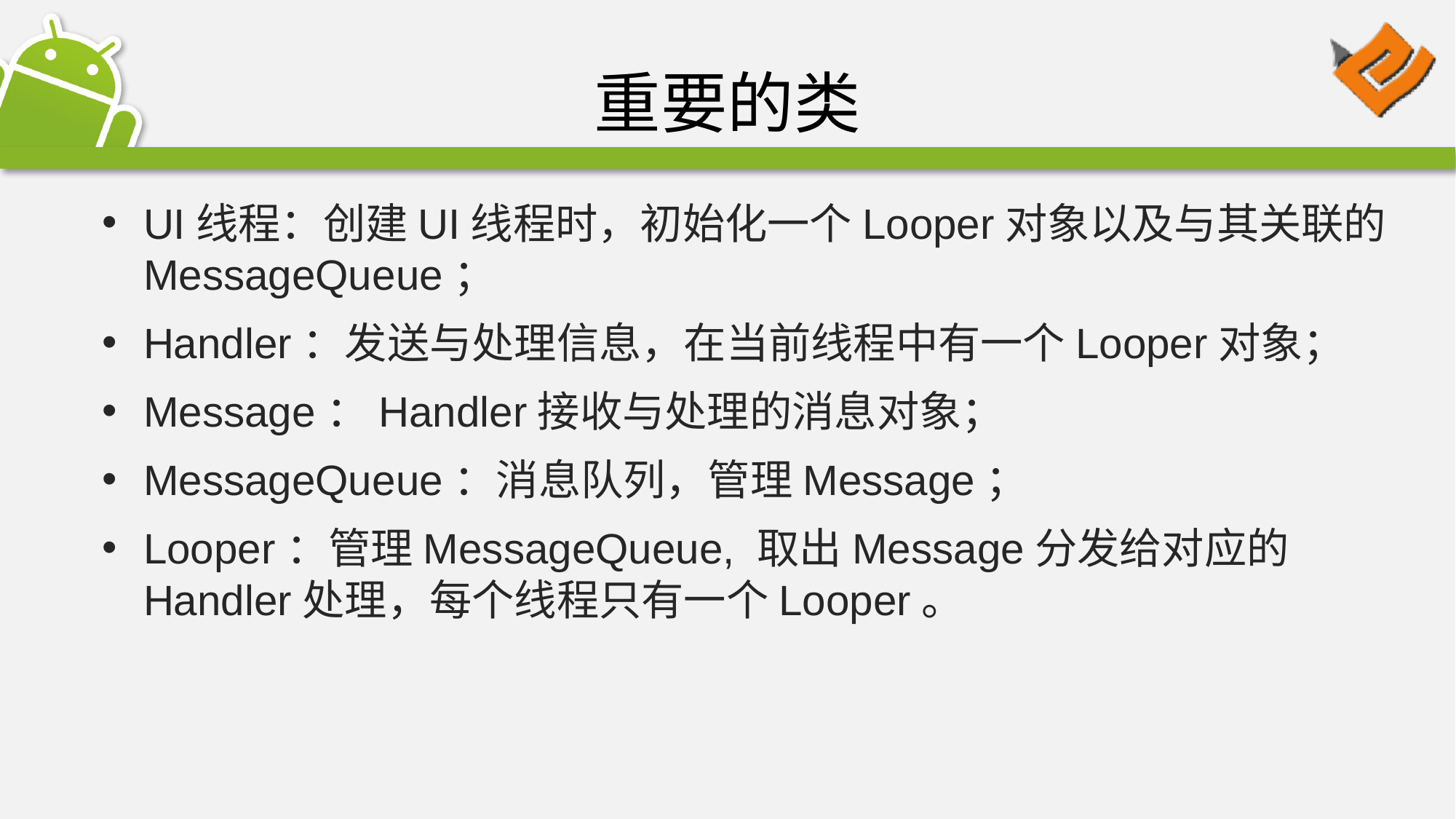

# 重要的类
UI线程：创建UI线程时，初始化一个Looper对象以及与其关联的MessageQueue；
Handler：发送与处理信息，在当前线程中有一个Looper对象；
Message：Handler接收与处理的消息对象；
MessageQueue：消息队列，管理Message；
Looper：管理MessageQueue, 取出Message分发给对应的Handler处理，每个线程只有一个Looper。